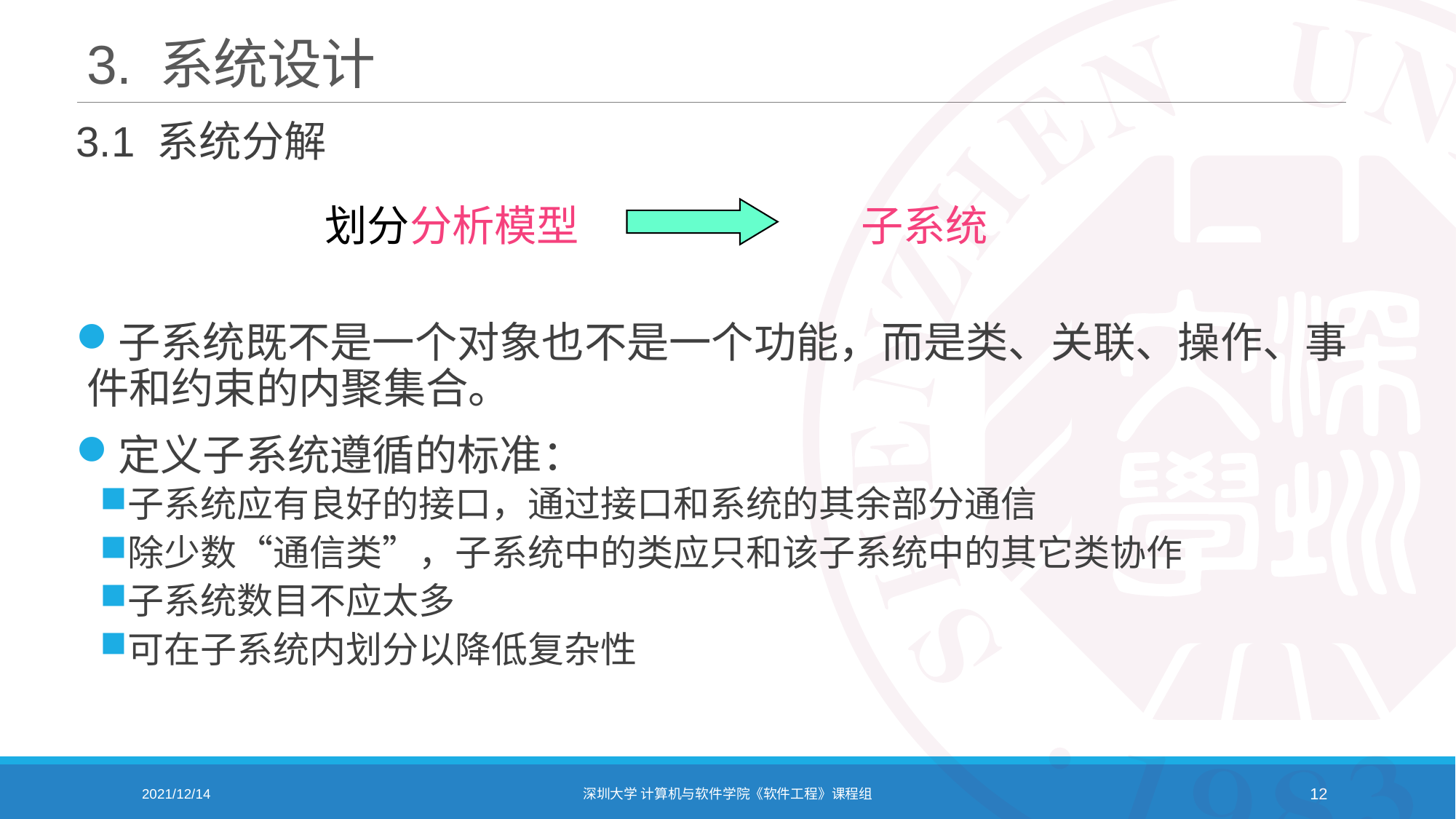

# 3. 系统设计
3.1 系统分解

子系统既不是一个对象也不是一个功能，而是类、关联、操作、事件和约束的内聚集合。
定义子系统遵循的标准：
子系统应有良好的接口，通过接口和系统的其余部分通信
除少数“通信类”，子系统中的类应只和该子系统中的其它类协作
子系统数目不应太多
可在子系统内划分以降低复杂性

划分分析模型
子系统

2021/12/14
深圳大学 计算机与软件学院《软件工程》课程组
12